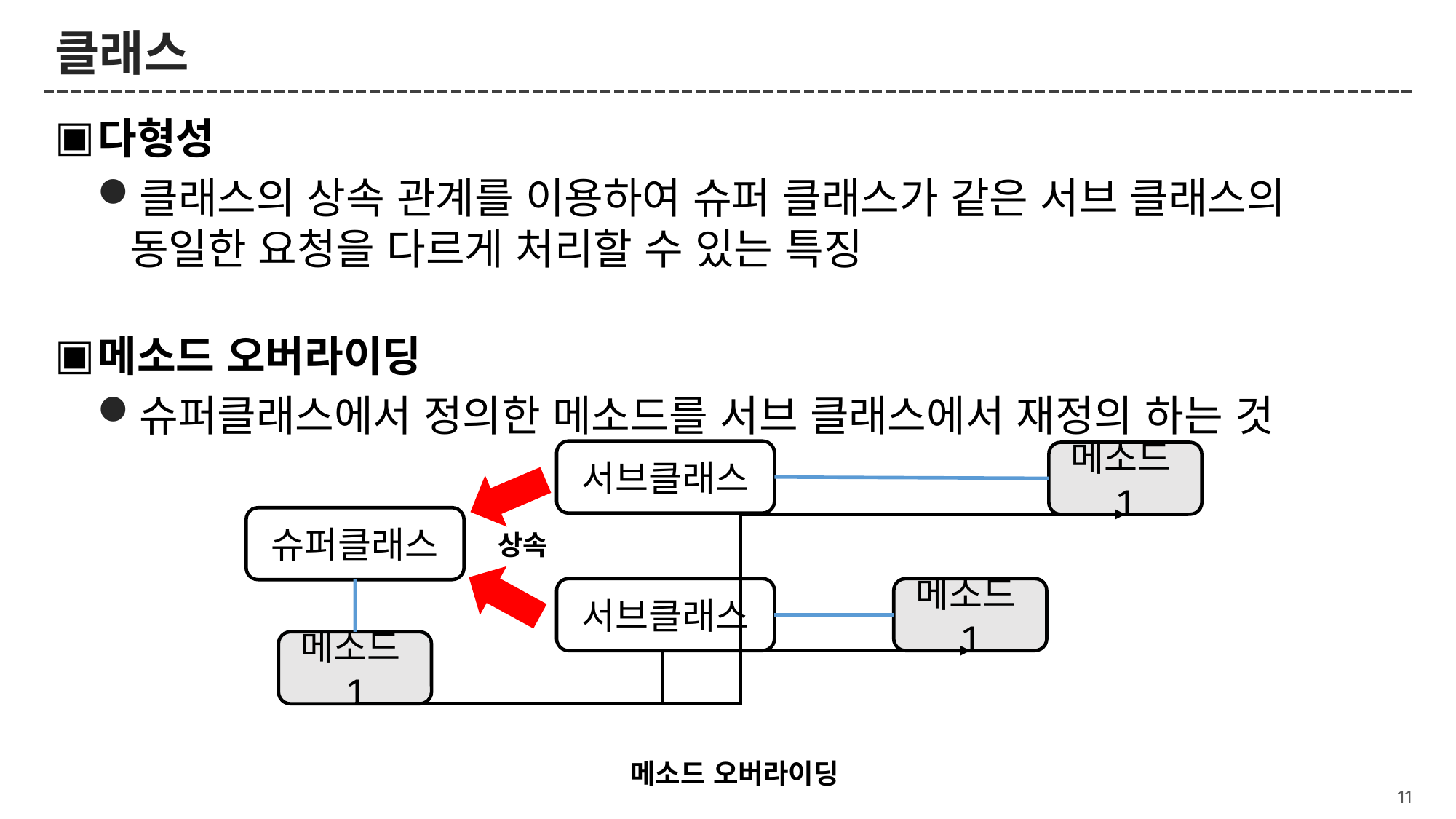

# 클래스
다형성
클래스의 상속 관계를 이용하여 슈퍼 클래스가 같은 서브 클래스의 동일한 요청을 다르게 처리할 수 있는 특징

메소드 오버라이딩
슈퍼클래스에서 정의한 메소드를 서브 클래스에서 재정의 하는 것
서브클래스
메소드1

슈퍼클래스
상속

메소드1
서브클래스
메소드1
메소드 오버라이딩